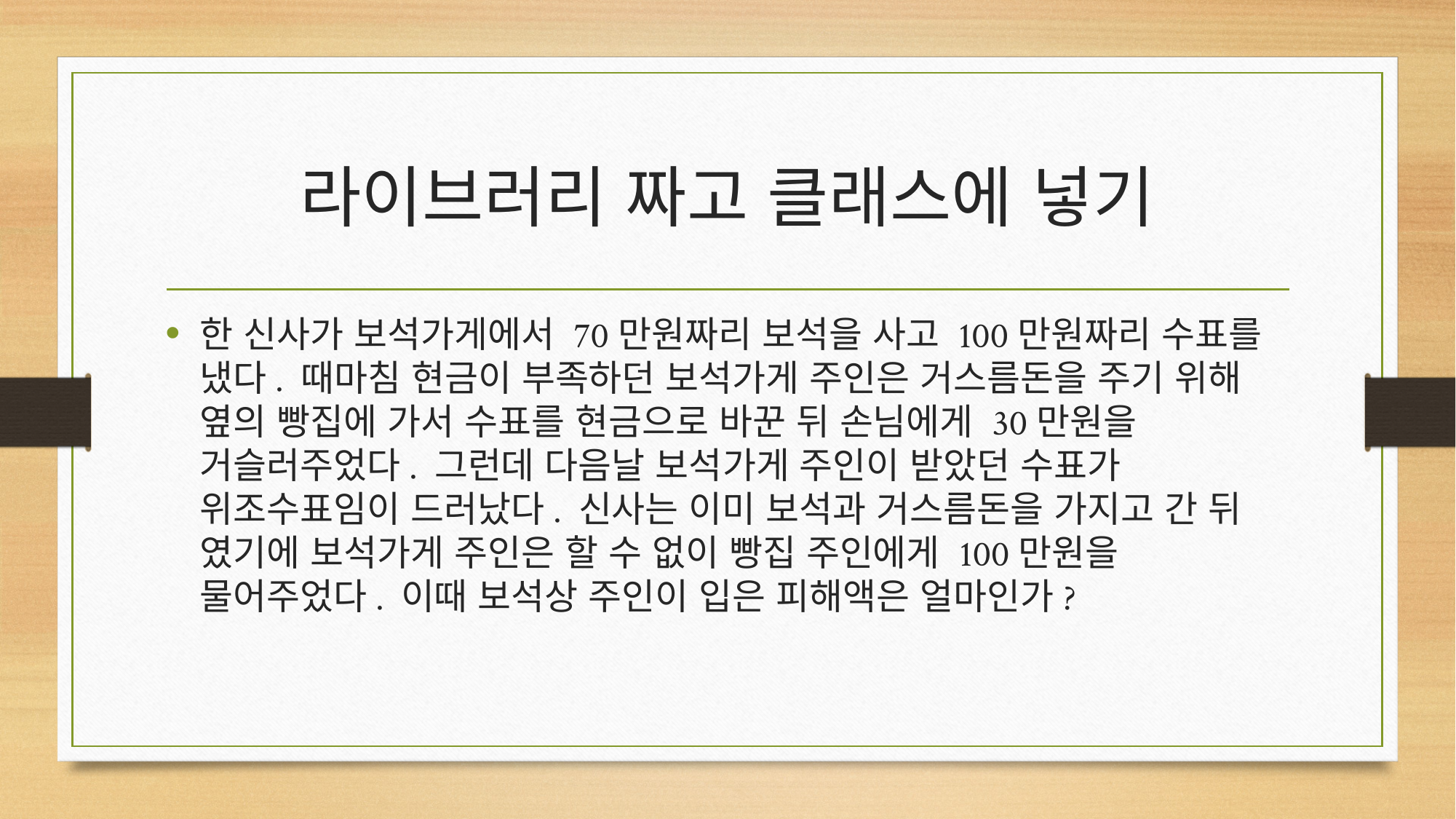

# 라이브러리 짜고 클래스에 넣기
한 신사가 보석가게에서 70만원짜리 보석을 사고 100만원짜리 수표를 냈다. 때마침 현금이 부족하던 보석가게 주인은 거스름돈을 주기 위해 옆의 빵집에 가서 수표를 현금으로 바꾼 뒤 손님에게 30만원을 거슬러주었다. 그런데 다음날 보석가게 주인이 받았던 수표가 위조수표임이 드러났다. 신사는 이미 보석과 거스름돈을 가지고 간 뒤 였기에 보석가게 주인은 할 수 없이 빵집 주인에게 100만원을 물어주었다. 이때 보석상 주인이 입은 피해액은 얼마인가?